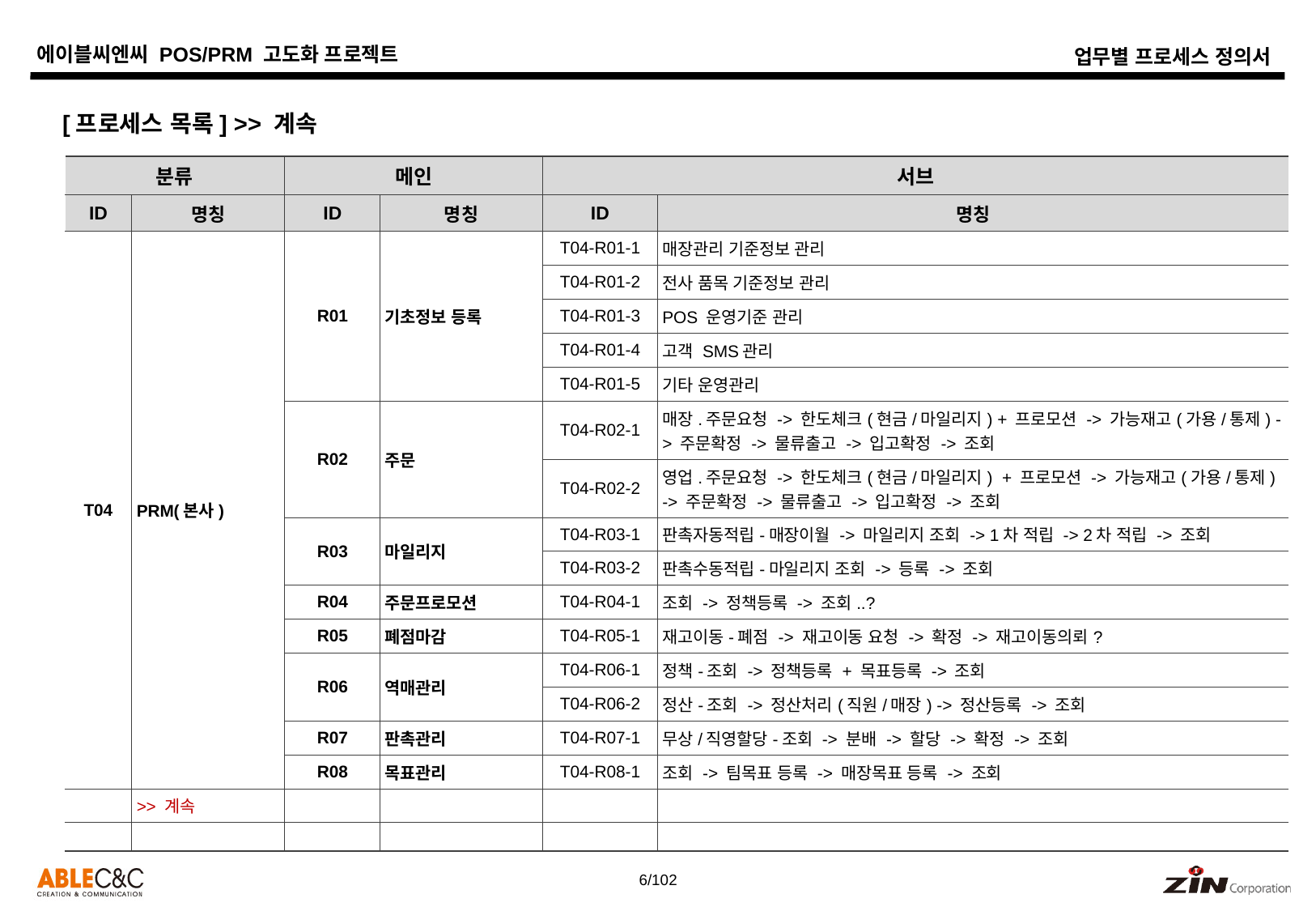

[프로세스 목록] >> 계속
| 분류 |  | 메인 |  | 서브 |  |
| --- | --- | --- | --- | --- | --- |
| ID | 명칭 | ID | 명칭 | ID | 명칭 |
| T04 | PRM(본사) | R01 | 기초정보 등록 | T04-R01-1 | 매장관리 기준정보 관리 |
|  |  |  |  | T04-R01-2 | 전사 품목 기준정보 관리 |
|  |  |  |  | T04-R01-3 | POS 운영기준 관리 |
|  |  |  |  | T04-R01-4 | 고객 SMS관리 |
|  |  |  |  | T04-R01-5 | 기타 운영관리 |
|  |  | R02 | 주문 | T04-R02-1 | 매장.주문요청 -> 한도체크(현금/마일리지) + 프로모션 -> 가능재고(가용/통제) -> 주문확정 -> 물류출고 -> 입고확정 -> 조회 |
|  |  |  |  | T04-R02-2 | 영업.주문요청 -> 한도체크(현금/마일리지) + 프로모션 -> 가능재고(가용/통제) -> 주문확정 -> 물류출고 -> 입고확정 -> 조회 |
|  |  | R03 | 마일리지 | T04-R03-1 | 판촉자동적립-매장이월 -> 마일리지 조회 -> 1차 적립 -> 2차 적립 -> 조회 |
|  |  |  |  | T04-R03-2 | 판촉수동적립-마일리지 조회 -> 등록 -> 조회 |
|  |  | R04 | 주문프로모션 | T04-R04-1 | 조회 -> 정책등록 -> 조회..? |
|  |  | R05 | 폐점마감 | T04-R05-1 | 재고이동-폐점 -> 재고이동 요청 -> 확정 -> 재고이동의뢰? |
|  |  | R06 | 역매관리 | T04-R06-1 | 정책-조회 -> 정책등록 + 목표등록 -> 조회 |
|  |  |  |  | T04-R06-2 | 정산-조회 -> 정산처리(직원/매장) -> 정산등록 -> 조회 |
|  |  | R07 | 판촉관리 | T04-R07-1 | 무상/직영할당-조회 -> 분배 -> 할당 -> 확정 -> 조회 |
|  |  | R08 | 목표관리 | T04-R08-1 | 조회 -> 팀목표 등록 -> 매장목표 등록 -> 조회 |
|  | >> 계속 |  |  |  |  |
|  |  |  |  |  |  |